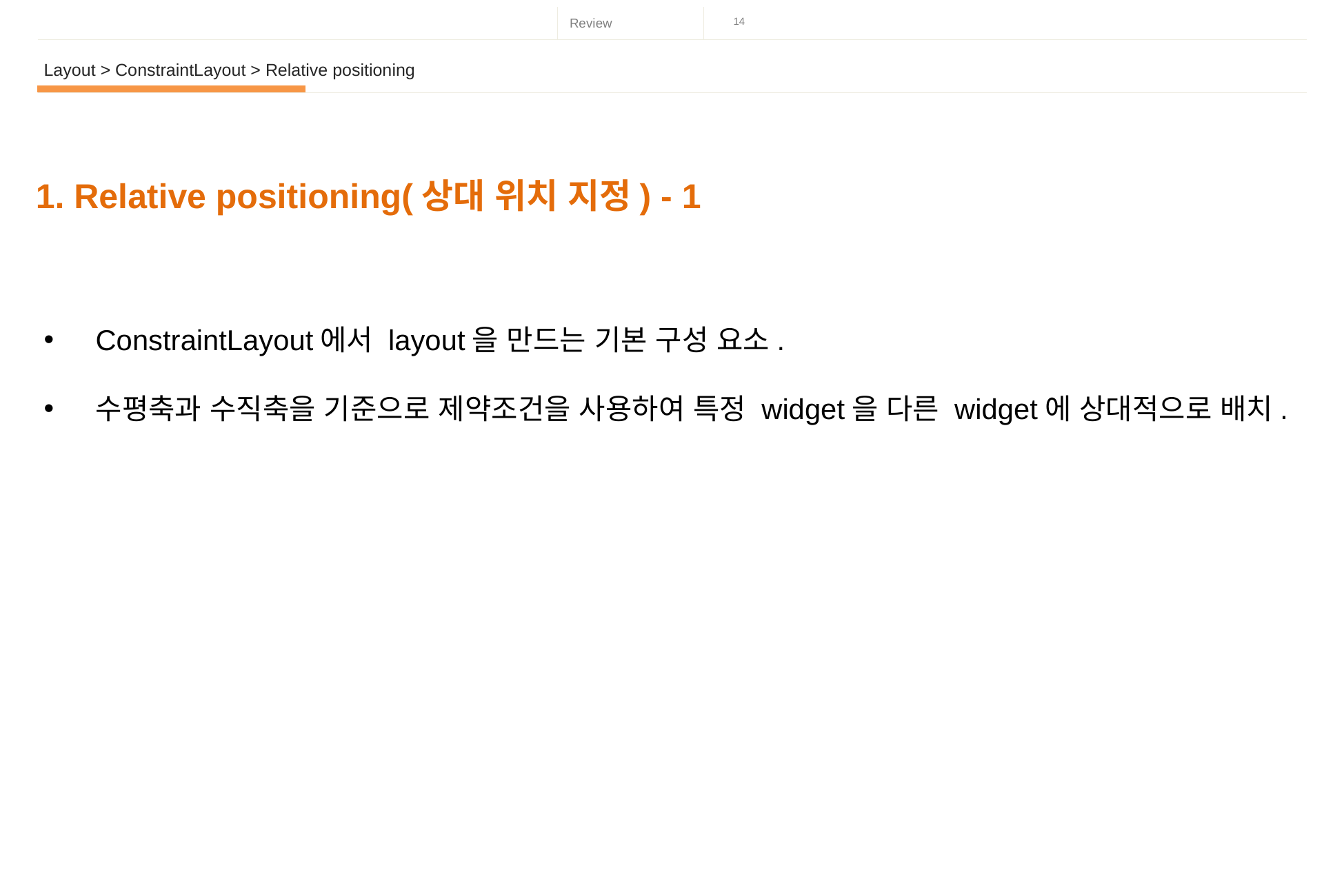

Layout > ConstraintLayout > Relative positioning
1. Relative positioning(상대 위치 지정) - 1
ConstraintLayout에서 layout을 만드는 기본 구성 요소.
수평축과 수직축을 기준으로 제약조건을 사용하여 특정 widget을 다른 widget에 상대적으로 배치.